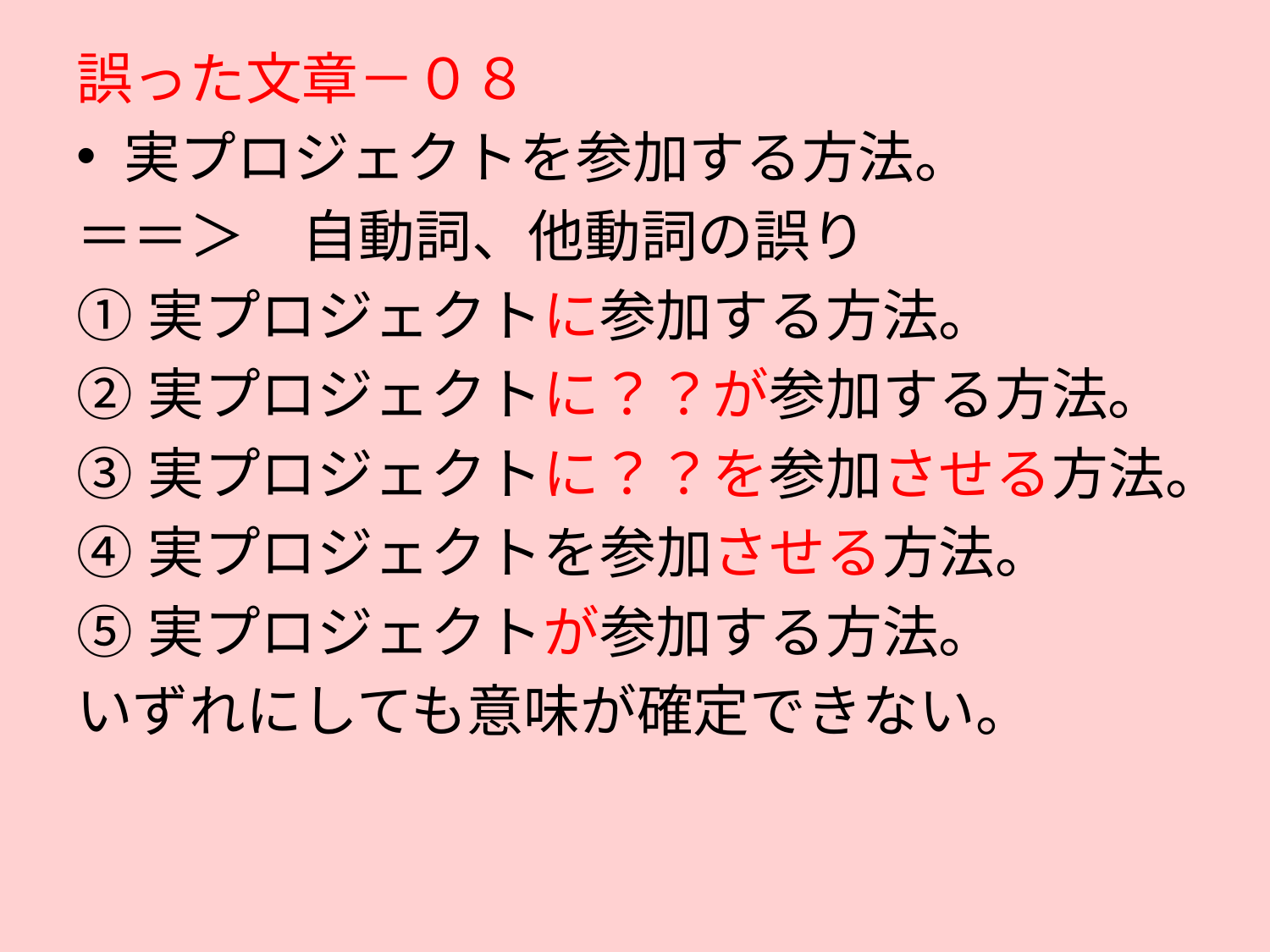

誤った文章－０８
実プロジェクトを参加する方法。
＝＝＞　自動詞、他動詞の誤り
実プロジェクトに参加する方法。
実プロジェクトに？？が参加する方法。
実プロジェクトに？？を参加させる方法。
実プロジェクトを参加させる方法。
実プロジェクトが参加する方法。
いずれにしても意味が確定できない。